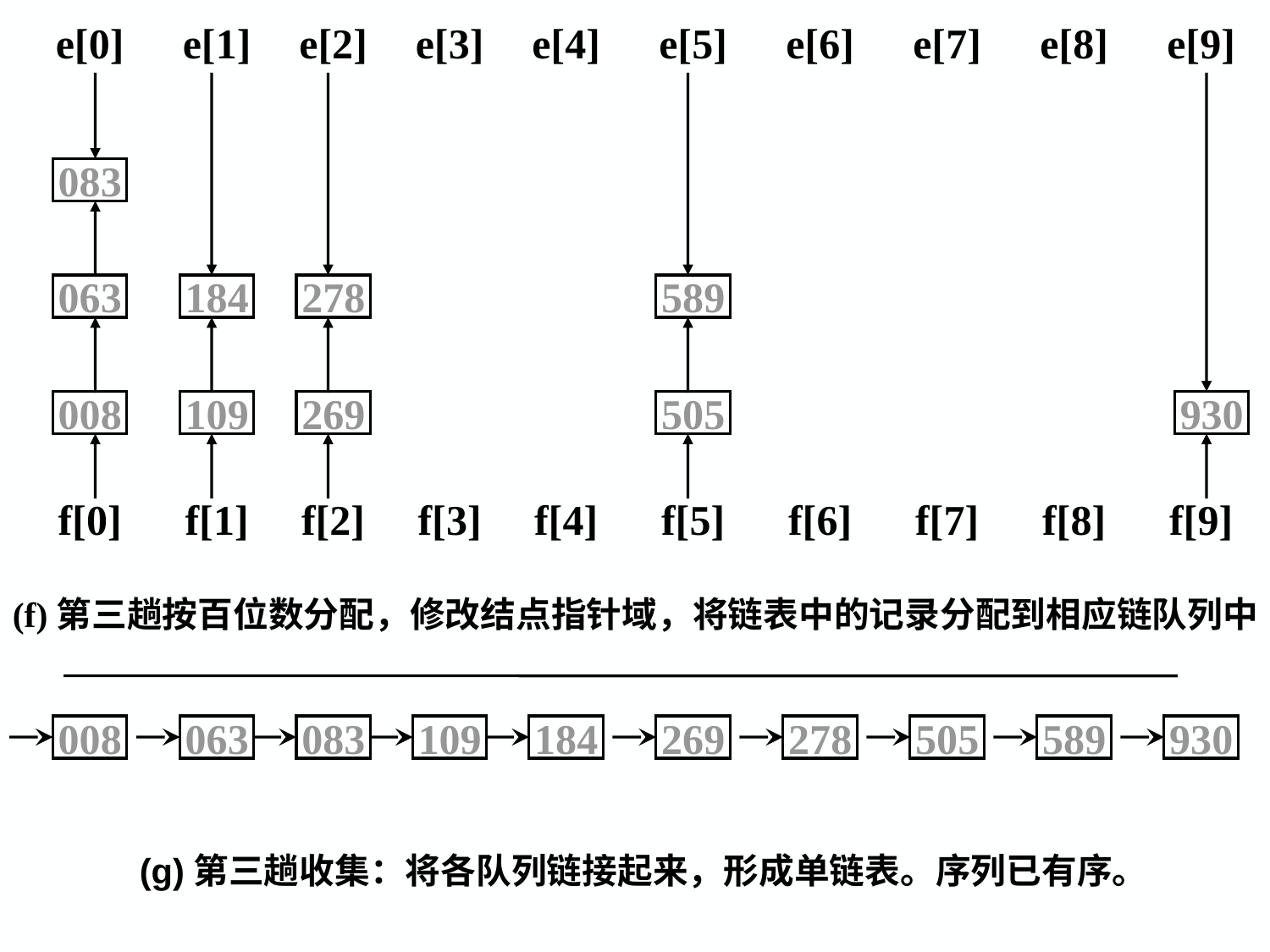

e[0]
e[1]
e[2]
e[3]
e[4]
e[5]
e[6]
e[7]
e[8]
e[9]

083

063
184
278
589

008
109
269
505
930

f[0]
f[1]
f[2]
f[3]
f[4]
f[5]
f[6]
f[7]
f[8]
f[9]
(f)第三趟按百位数分配，修改结点指针域，将链表中的记录分配到相应链队列中

008
063
083
109
184
269
278
505
589
930

(g)第三趟收集：将各队列链接起来，形成单链表。序列已有序。